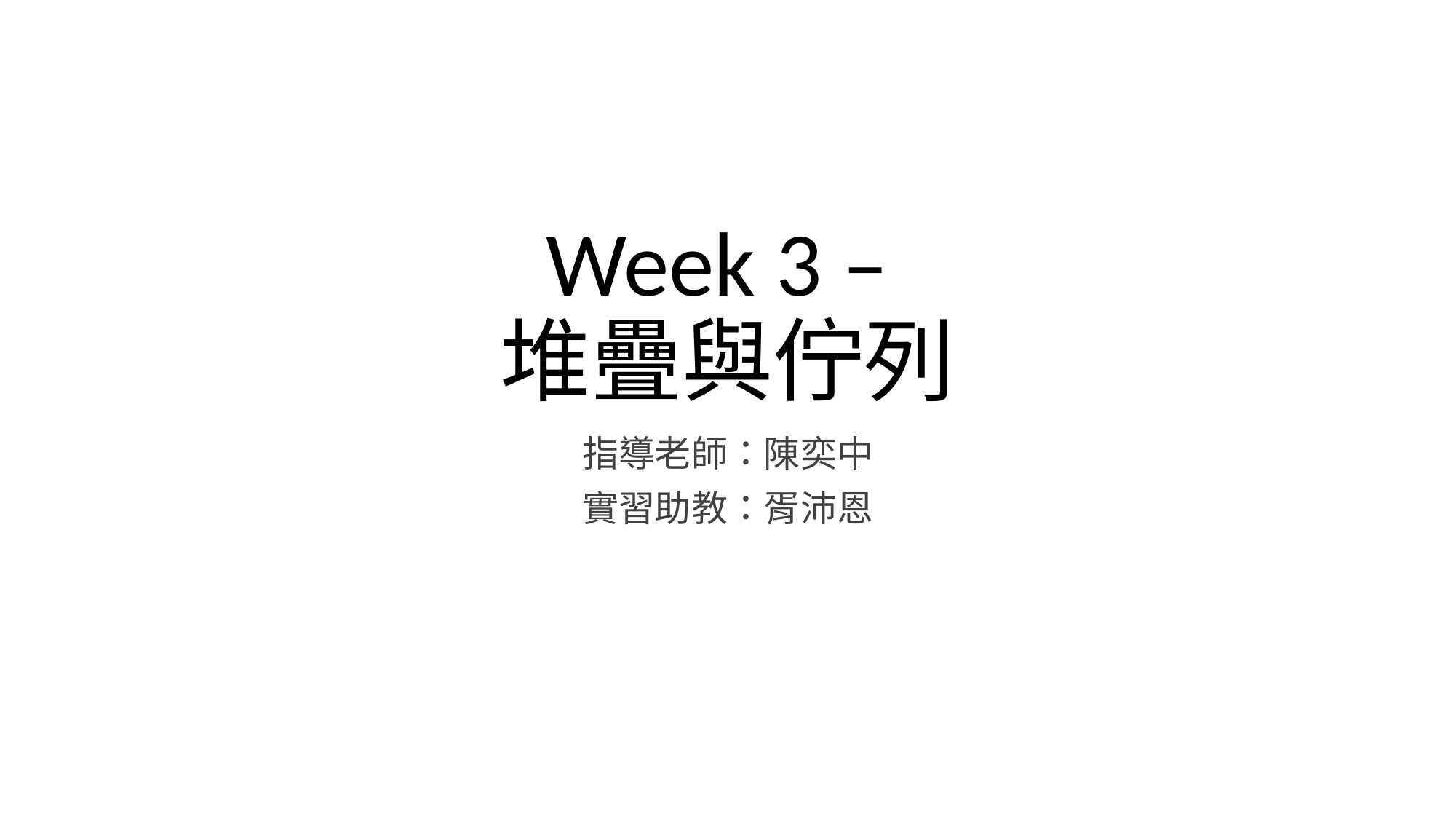

# Week 3 – 堆疊與佇列
指導老師：陳奕中
實習助教：胥沛恩